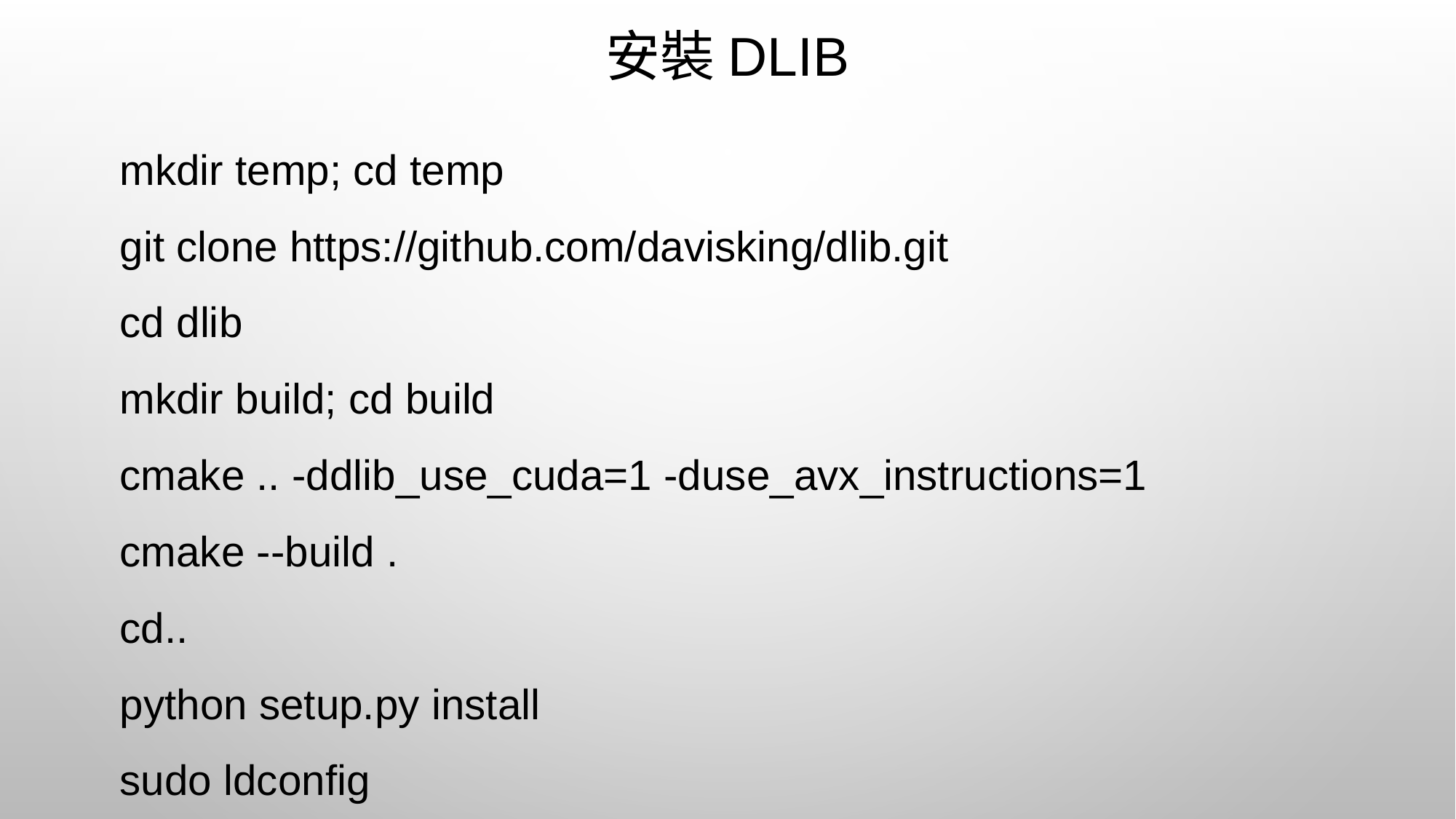

# 安裝DLIB
mkdir temp; cd temp
git clone https://github.com/davisking/dlib.git
cd dlib
mkdir build; cd build
cmake .. -ddlib_use_cuda=1 -duse_avx_instructions=1
cmake --build .
cd..
python setup.py install
sudo ldconfig